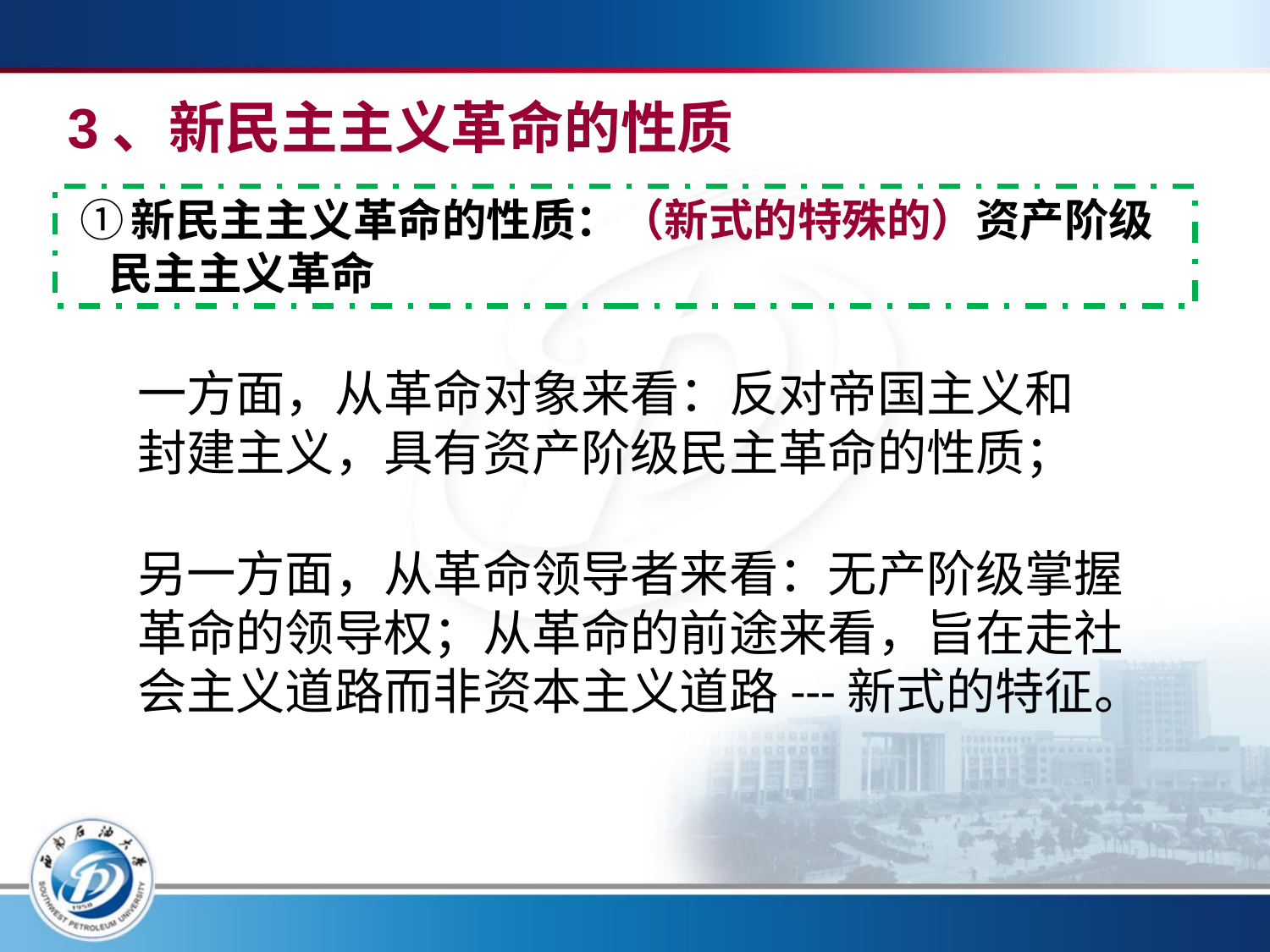

3、新民主主义革命的性质
①新民主主义革命的性质：（新式的特殊的）资产阶级民主主义革命

一方面，从革命对象来看：反对帝国主义和封建主义，具有资产阶级民主革命的性质；
另一方面，从革命领导者来看：无产阶级掌握革命的领导权；从革命的前途来看，旨在走社会主义道路而非资本主义道路---新式的特征。